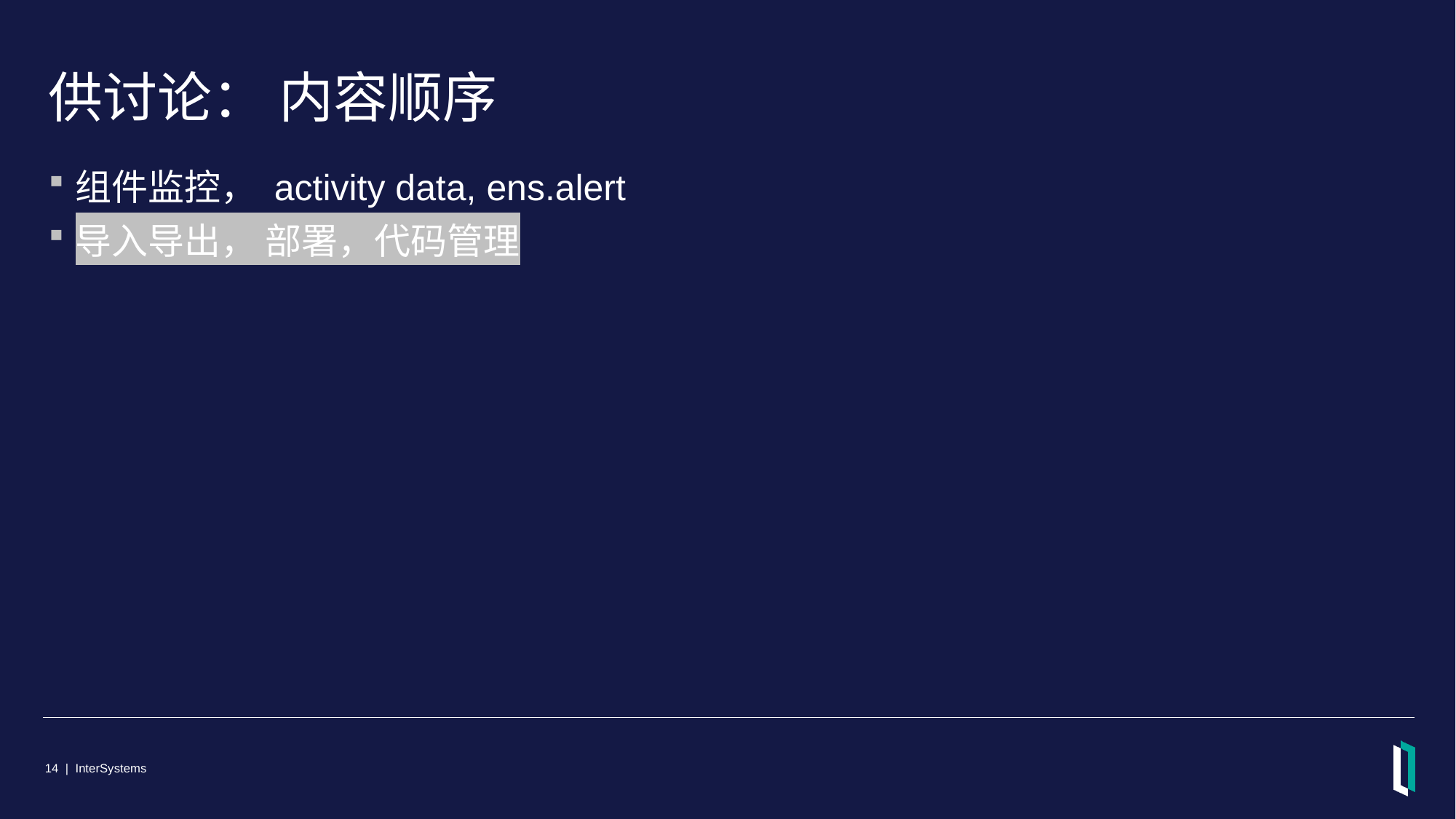

# 供讨论： 内容顺序
组件监控， activity data, ens.alert
导入导出， 部署，代码管理